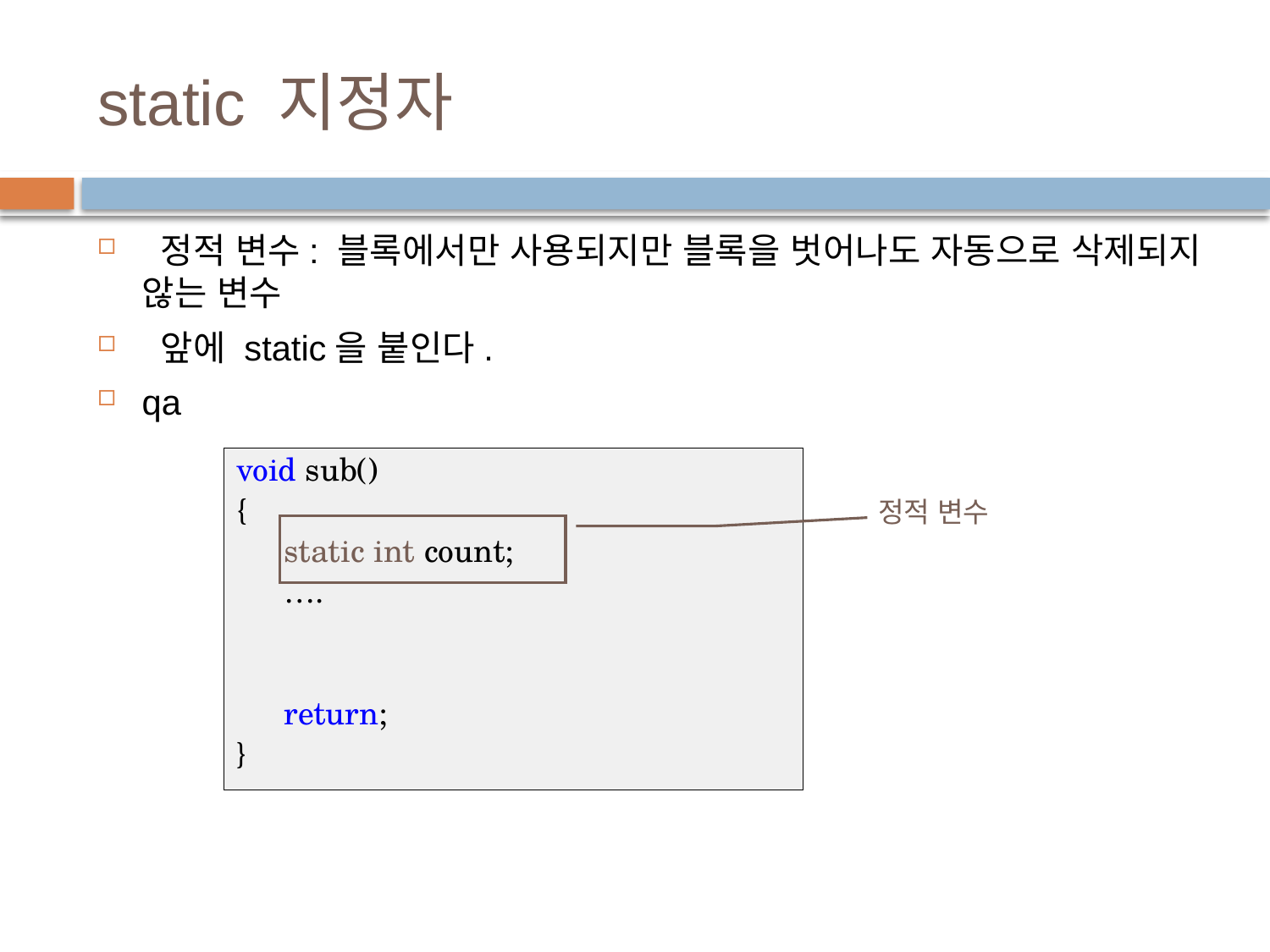

# static 지정자

 정적 변수: 블록에서만 사용되지만 블록을 벗어나도 자동으로 삭제되지 않는 변수
 앞에 static을 붙인다.
qa
void sub()
{
	static int count;
	….

	return;
}
정적 변수